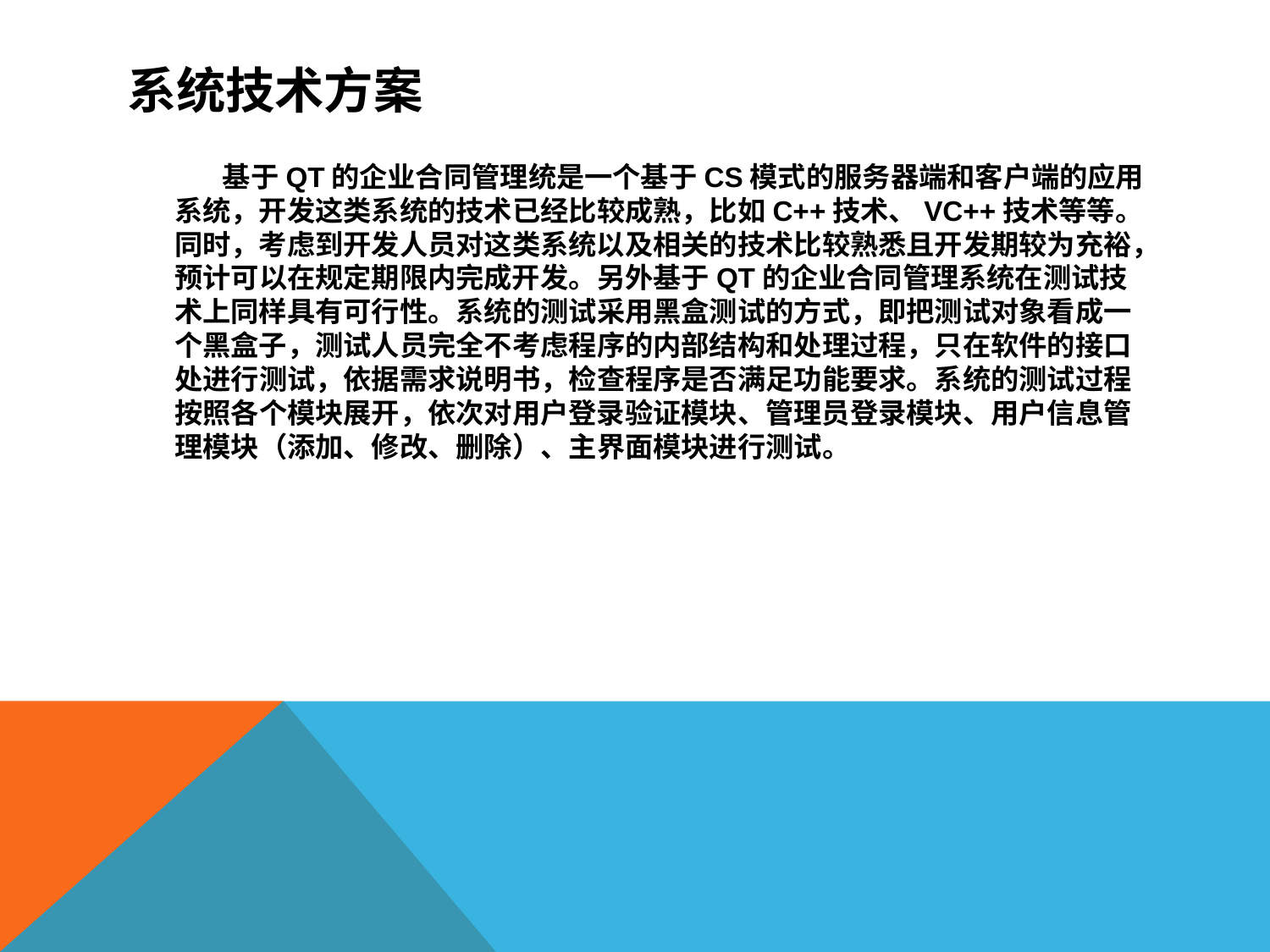

# 系统技术方案
              基于QT的企业合同管理统是一个基于CS模式的服务器端和客户端的应用系统，开发这类系统的技术已经比较成熟，比如C++技术、VC++技术等等。同时，考虑到开发人员对这类系统以及相关的技术比较熟悉且开发期较为充裕，预计可以在规定期限内完成开发。另外基于QT的企业合同管理系统在测试技术上同样具有可行性。系统的测试采用黑盒测试的方式，即把测试对象看成一个黑盒子，测试人员完全不考虑程序的内部结构和处理过程，只在软件的接口处进行测试，依据需求说明书，检查程序是否满足功能要求。系统的测试过程按照各个模块展开，依次对用户登录验证模块、管理员登录模块、用户信息管理模块（添加、修改、删除）、主界面模块进行测试。